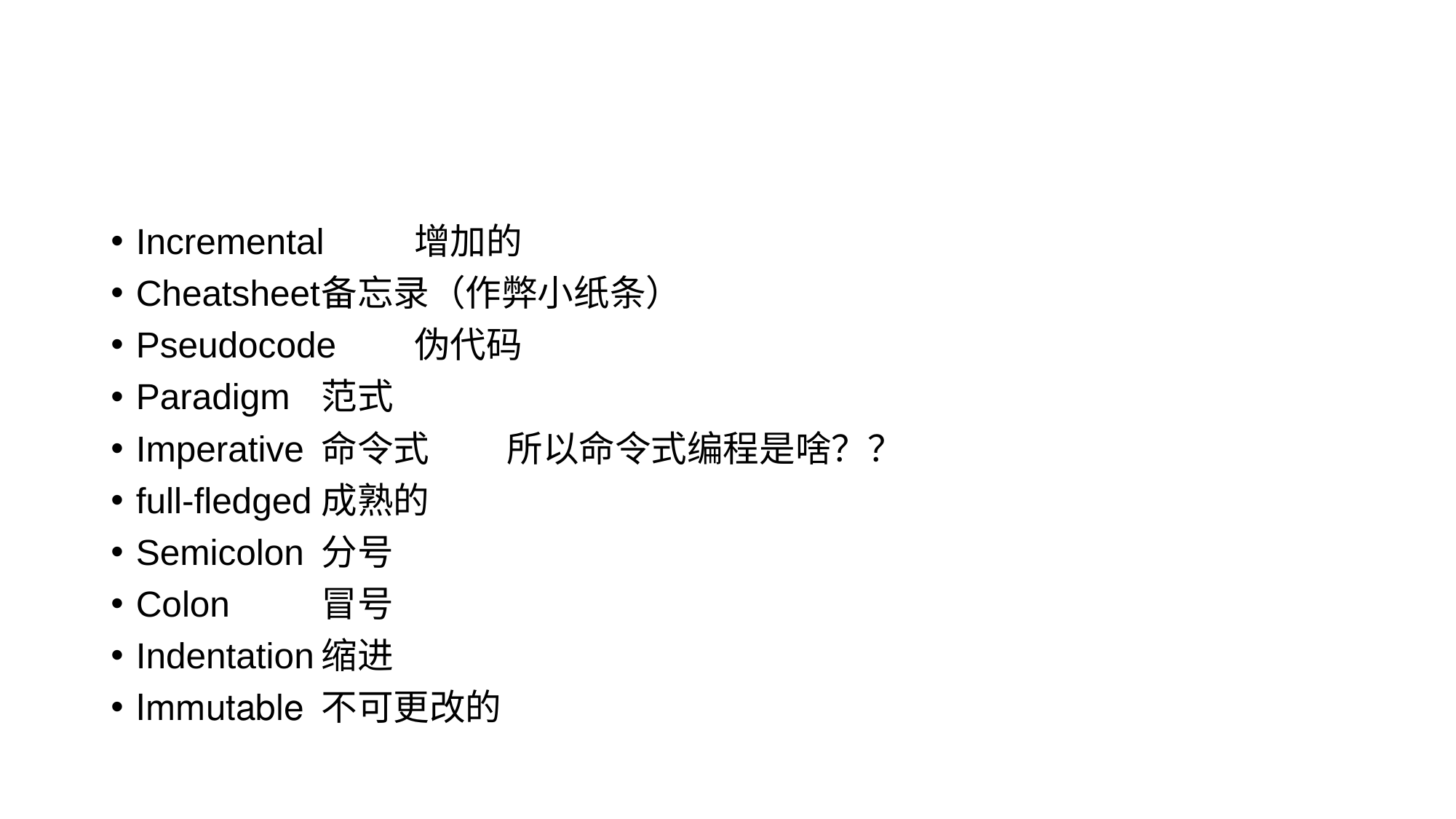

#
Incremental	增加的
Cheatsheet	备忘录（作弊小纸条）
Pseudocode	伪代码
Paradigm		范式
Imperative	命令式	所以命令式编程是啥？？
full-fledged	成熟的
Semicolon		分号
Colon		冒号
Indentation	缩进
Immutable		不可更改的